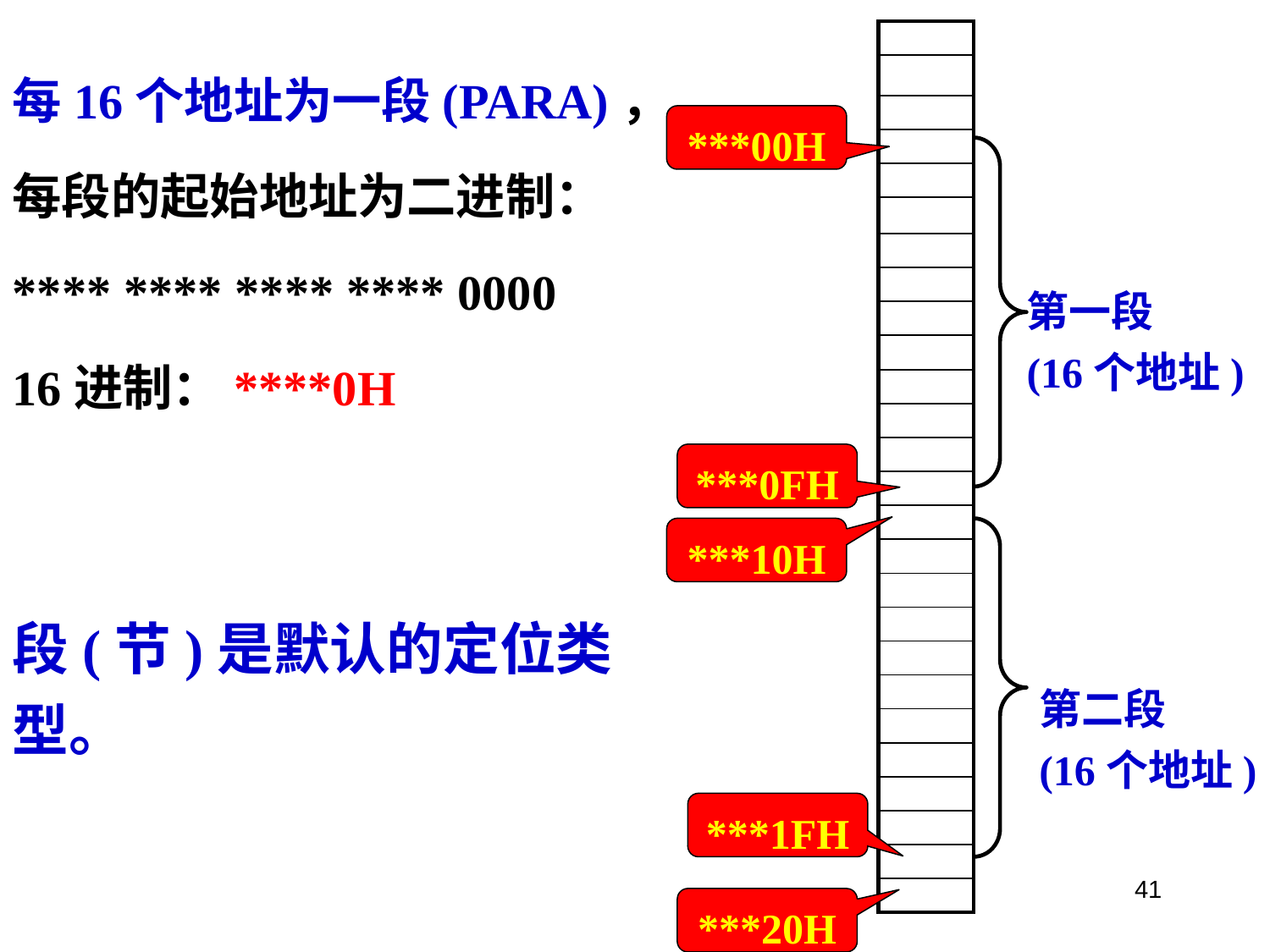

|  |
| --- |
|  |
|  |
|  |
|  |
|  |
|  |
|  |
|  |
|  |
|  |
|  |
|  |
|  |
|  |
|  |
|  |
|  |
|  |
|  |
|  |
|  |
|  |
|  |
|  |
|  |
每16个地址为一段(PARA)，
每段的起始地址为二进制：
**** **** **** **** 0000
16进制：****0H

***00H

第一段      (16个地址)
***0FH
***10H

段(节)是默认的定位类型。
第二段    (16个地址)
***1FH
41
***20H